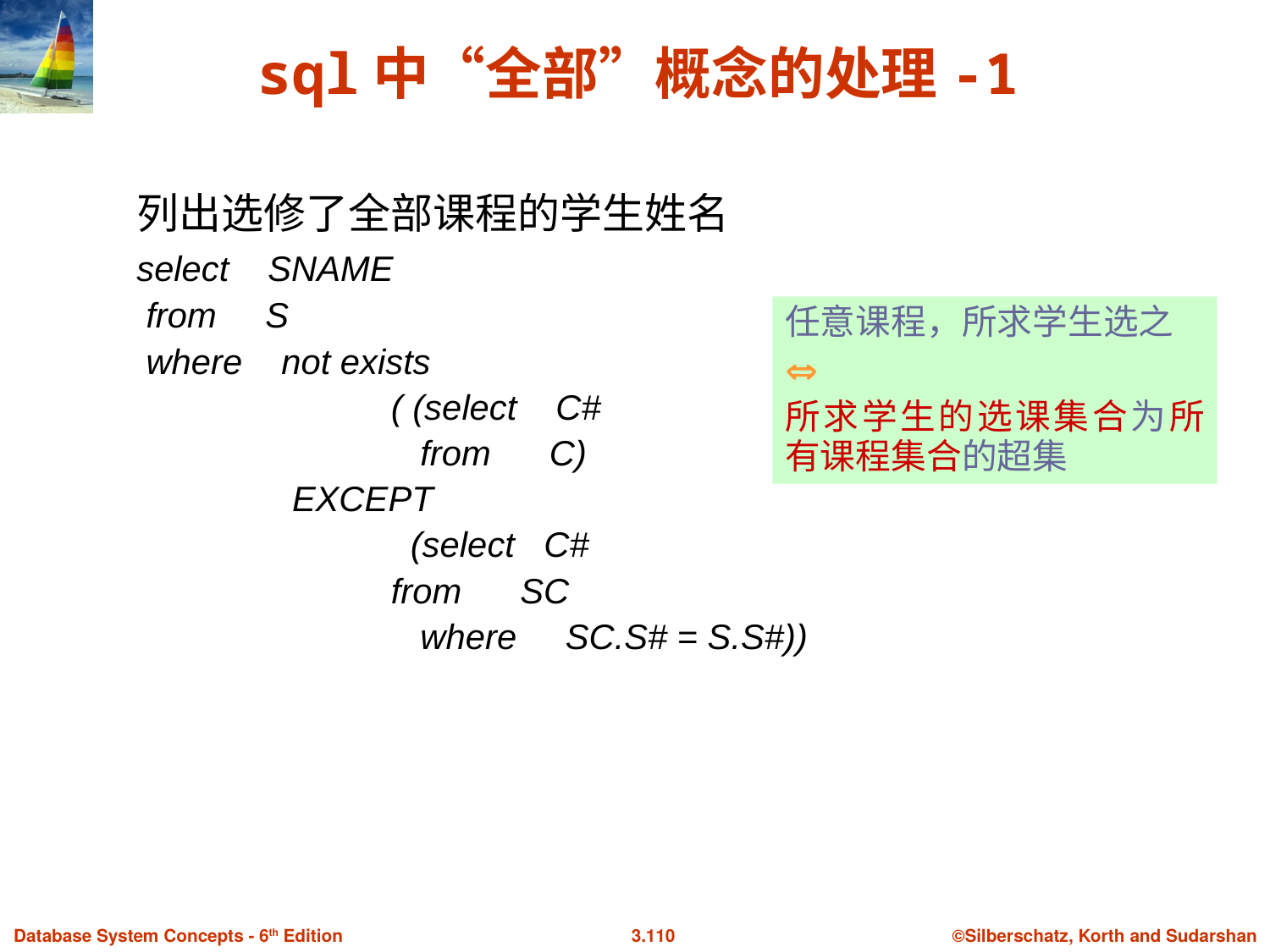

# sql中“全部”概念的处理-1
列出选修了全部课程的学生姓名
     select    SNAME
     from     S
     where    not exists
			( (select    C#
			   from      C)
                    EXCEPT
   		   	  (select   C#
			from      SC
   			   where     SC.S# = S.S#))
任意课程，所求学生选之
⇔
所求学生的选课集合为所有课程集合的超集